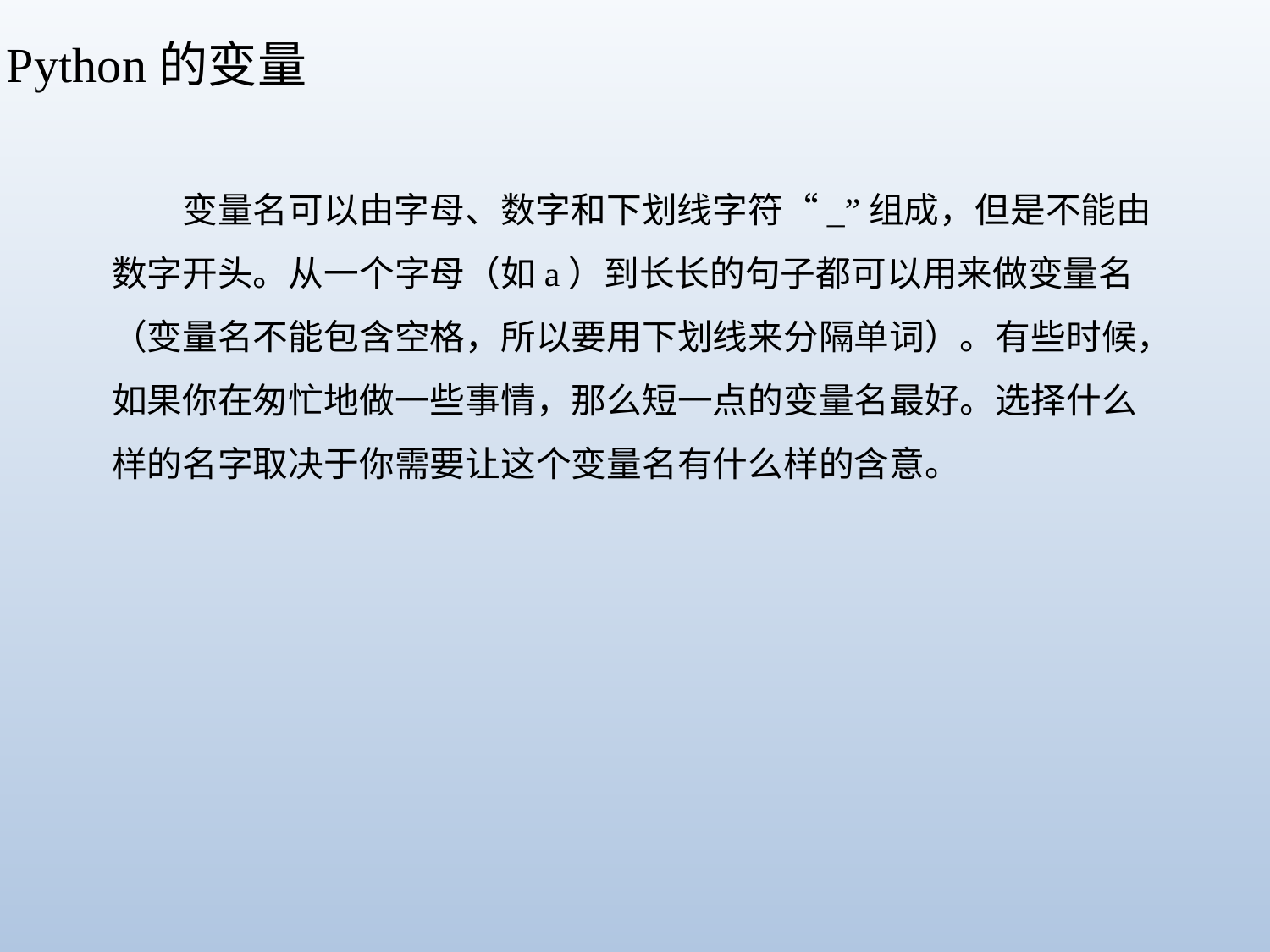

Python的变量
变量名可以由字母、数字和下划线字符“_”组成，但是不能由数字开头。从一个字母（如a）到长长的句子都可以用来做变量名（变量名不能包含空格，所以要用下划线来分隔单词）。有些时候，如果你在匆忙地做一些事情，那么短一点的变量名最好。选择什么样的名字取决于你需要让这个变量名有什么样的含意。